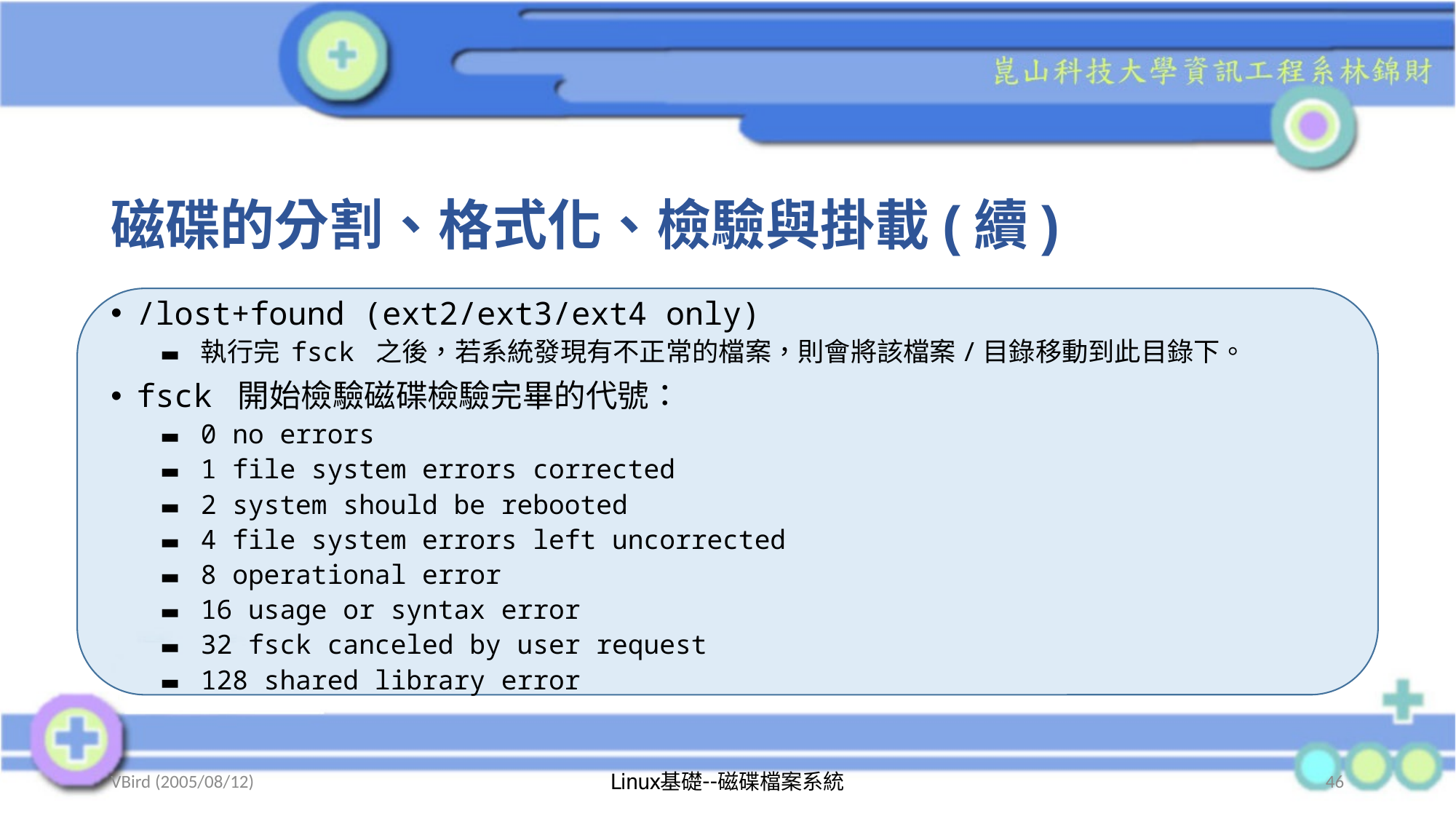

# 磁碟的分割、格式化、檢驗與掛載(續)

/lost+found (ext2/ext3/ext4 only)
執行完 fsck 之後，若系統發現有不正常的檔案，則會將該檔案/目錄移動到此目錄下。
fsck 開始檢驗磁碟檢驗完畢的代號：
0 no errors
1 file system errors corrected
2 system should be rebooted
4 file system errors left uncorrected
8 operational error
16 usage or syntax error
32 fsck canceled by user request
128 shared library error
VBird (2005/08/12)
Linux基礎--磁碟檔案系統
46